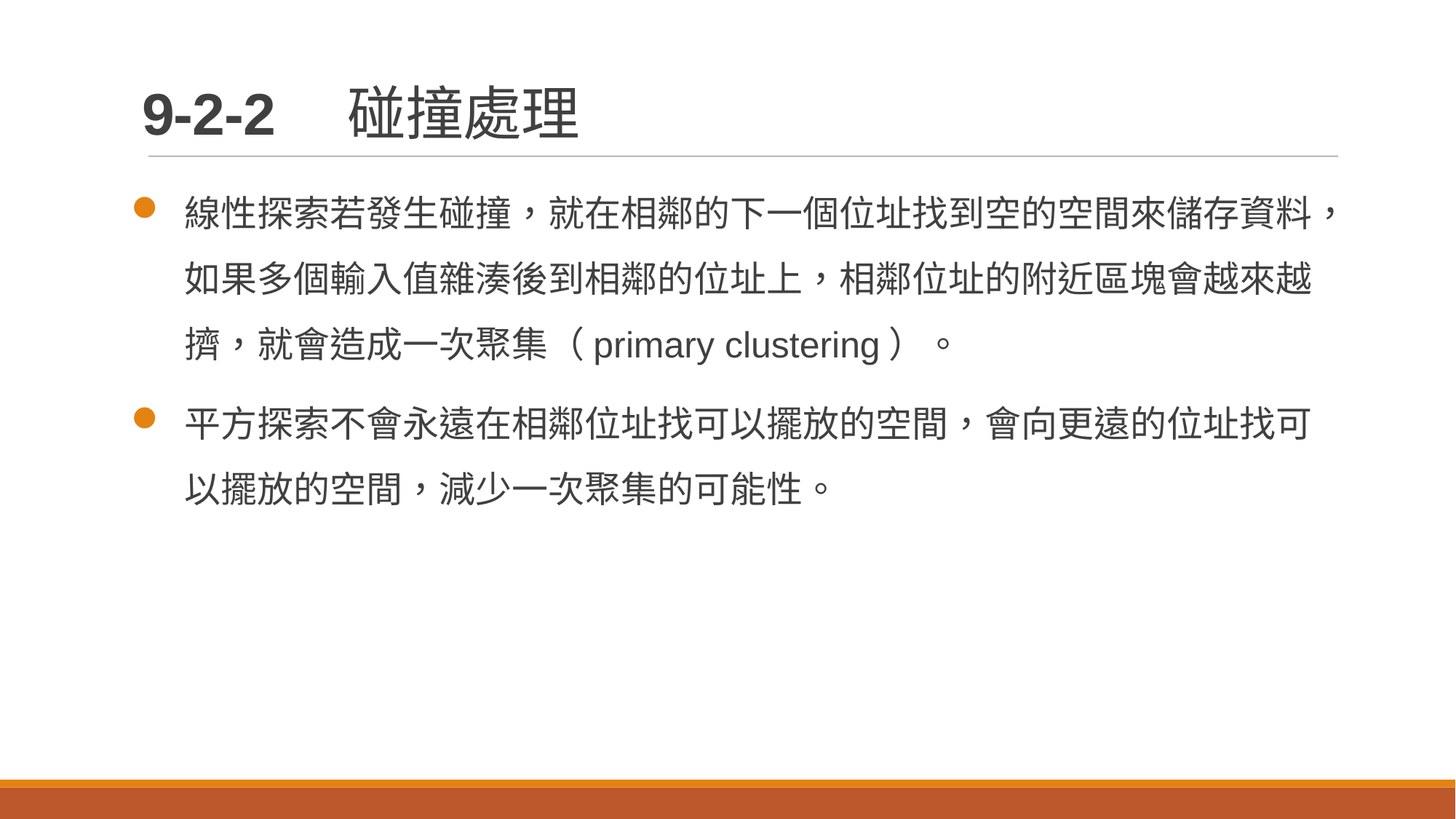

# 9-2-2　碰撞處理
線性探索若發生碰撞，就在相鄰的下一個位址找到空的空間來儲存資料，如果多個輸入值雜湊後到相鄰的位址上，相鄰位址的附近區塊會越來越擠，就會造成一次聚集（primary clustering）。
平方探索不會永遠在相鄰位址找可以擺放的空間，會向更遠的位址找可以擺放的空間，減少一次聚集的可能性。